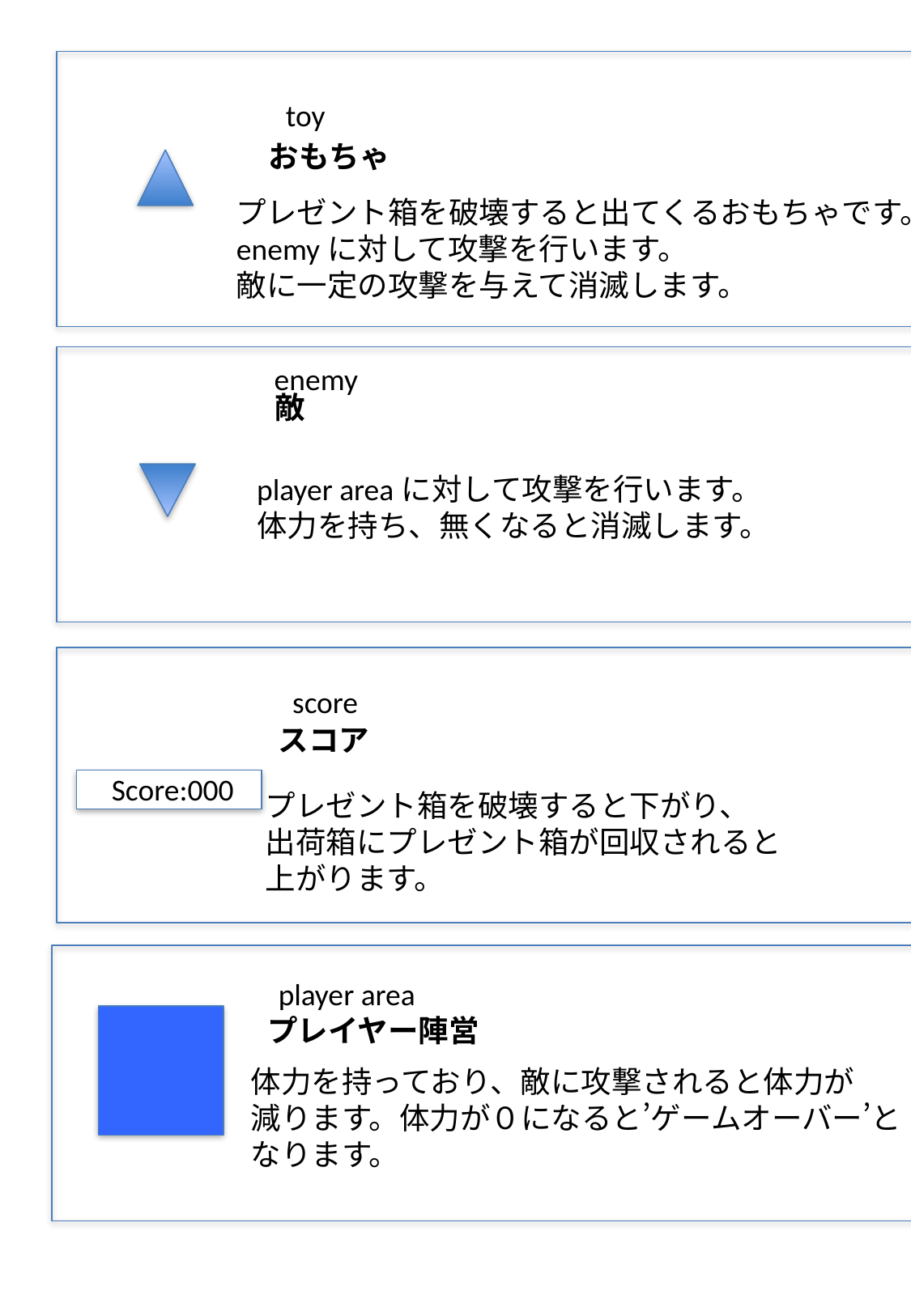

toy
おもちゃ

プレゼント箱を破壊すると出てくるおもちゃです。
enemyに対して攻撃を行います。
敵に一定の攻撃を与えて消滅します。

enemy
敵

player areaに対して攻撃を行います。
体力を持ち、無くなると消滅します。

score
スコア
Score:000

プレゼント箱を破壊すると下がり、
出荷箱にプレゼント箱が回収されると
上がります。

player area

プレイヤー陣営
体力を持っており、敵に攻撃されると体力が
減ります。体力が０になると’ゲームオーバー’と
なります。